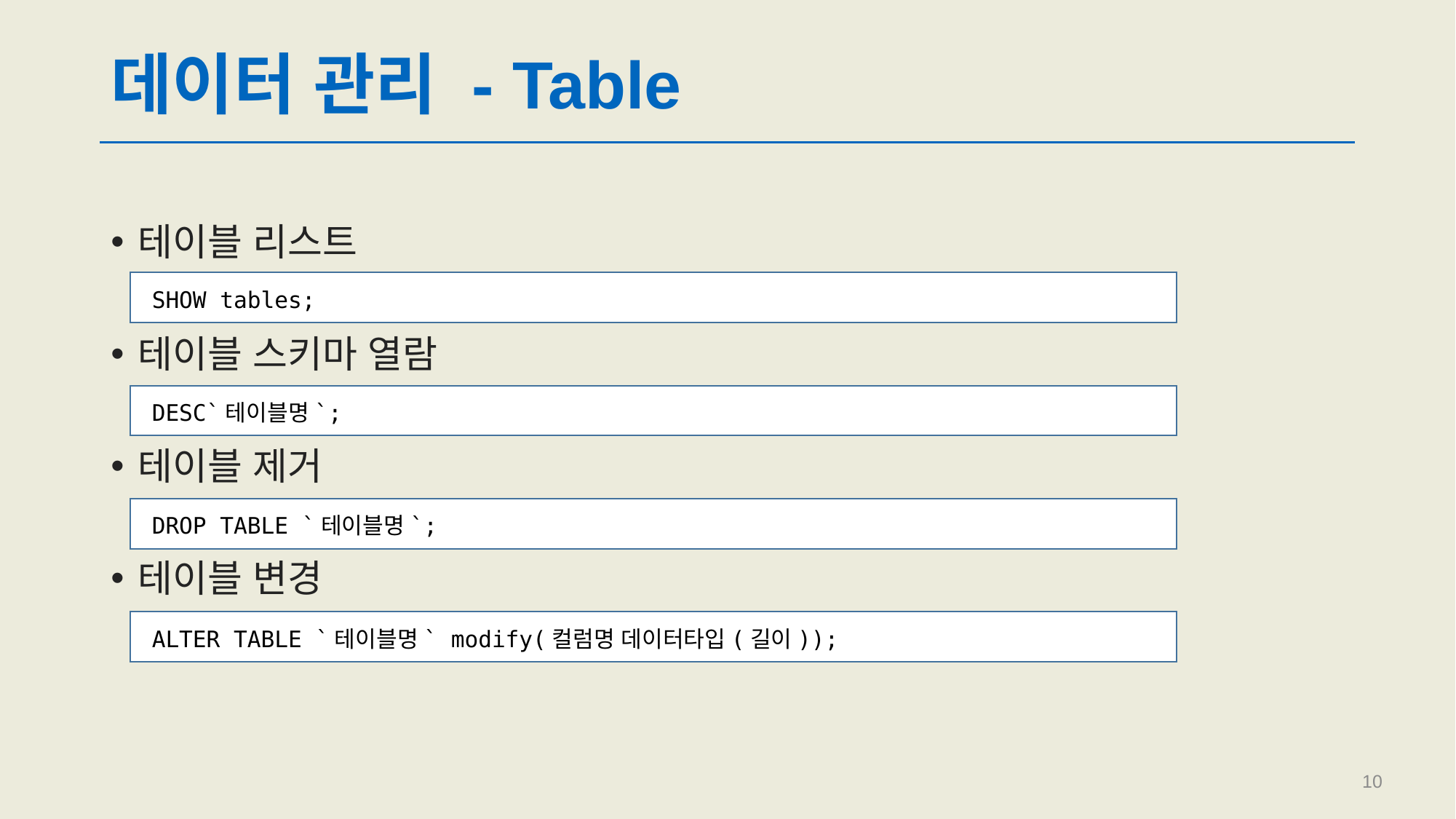

# 데이터 관리 - Table
테이블 리스트

테이블 스키마 열람

테이블 제거

테이블 변경
SHOW tables;
DESC`테이블명`;
DROP TABLE `테이블명`;
ALTER TABLE `테이블명` modify(컬럼명 데이터타입(길이));
10